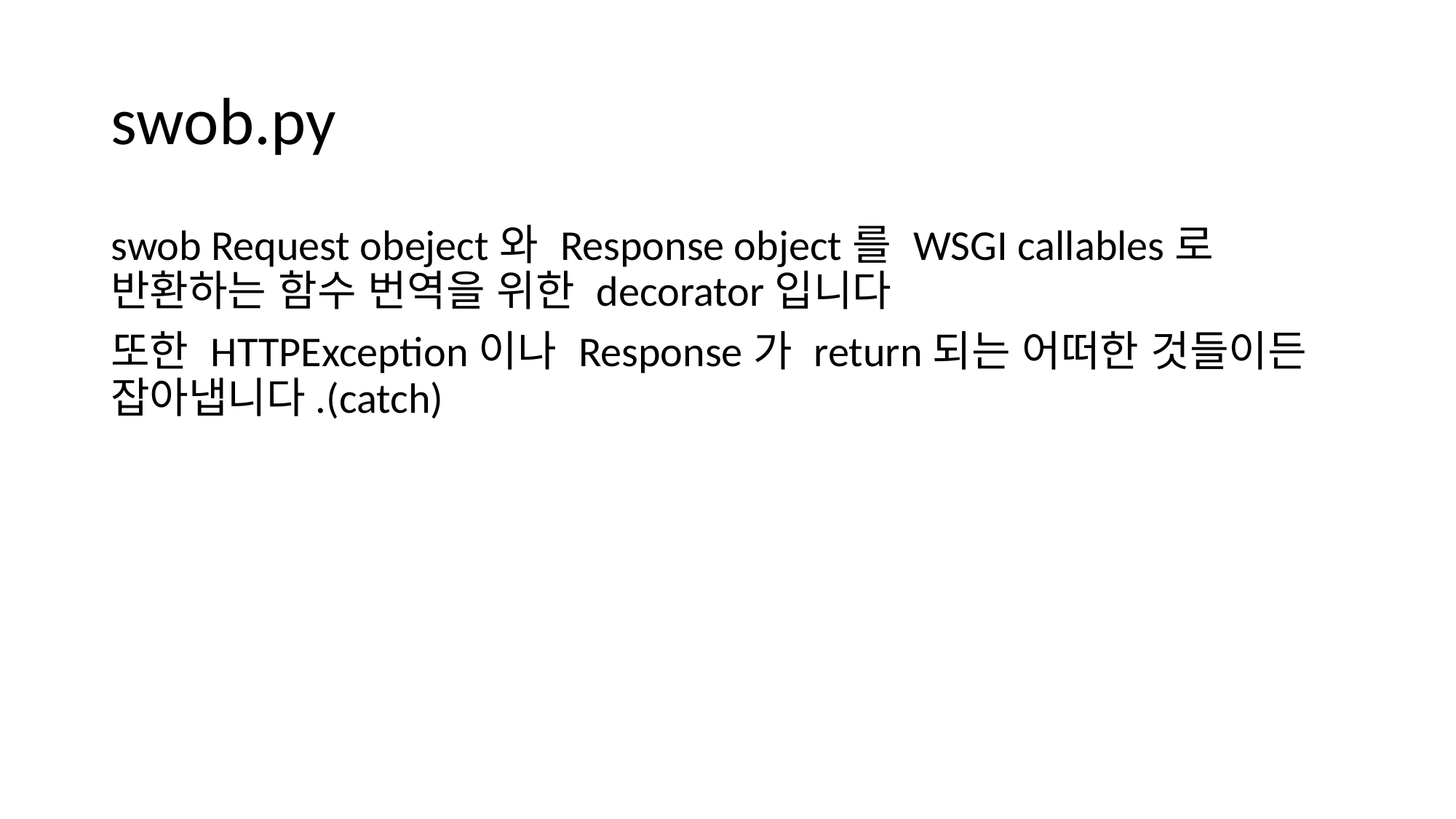

# swob.py
swob Request obeject와 Response object를 WSGI callables로 반환하는 함수 번역을 위한 decorator입니다
또한 HTTPException이나 Response가 return되는 어떠한 것들이든 잡아냅니다.(catch)